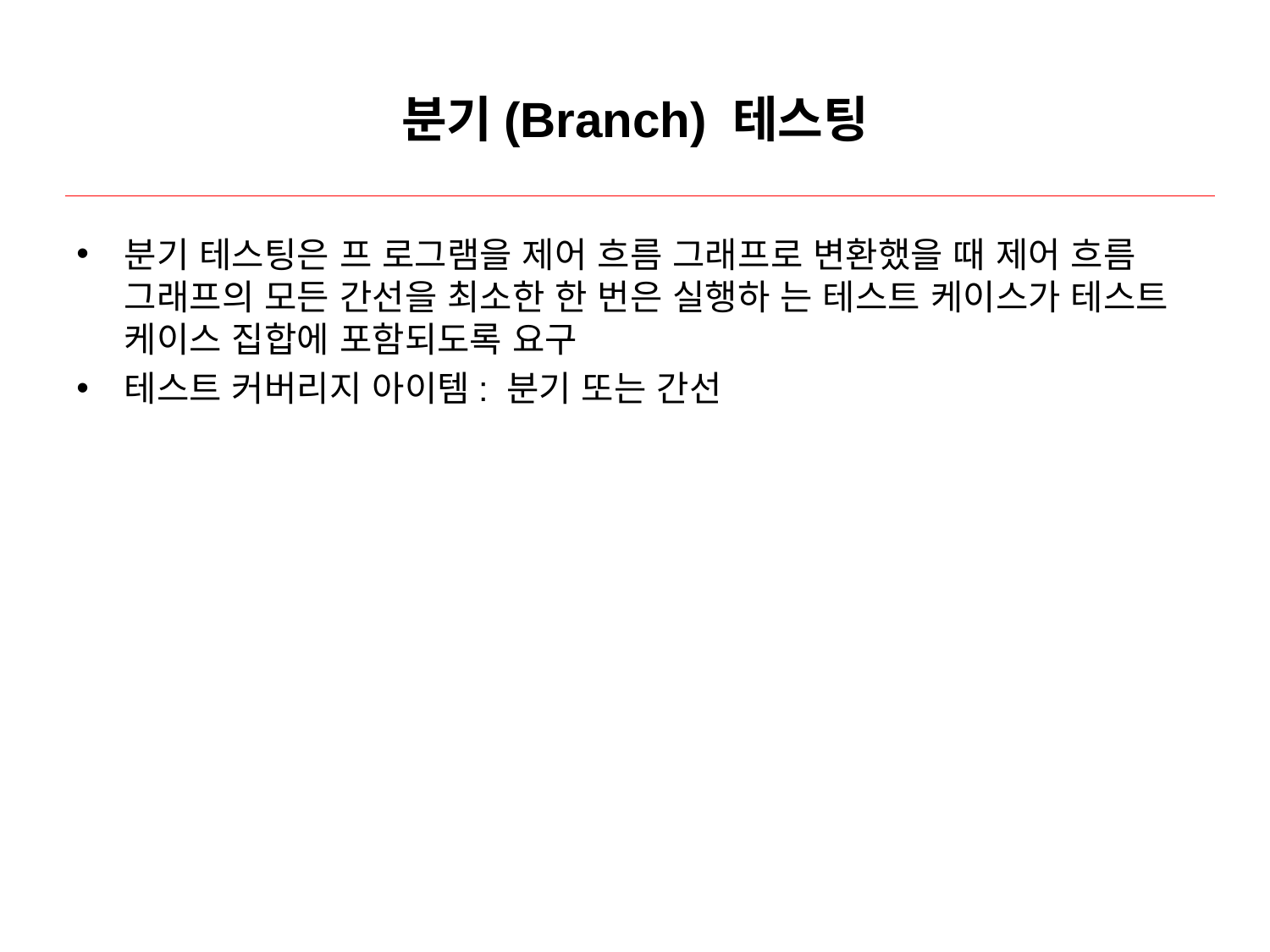

# 분기(Branch) 테스팅
분기 테스팅은 프 로그램을 제어 흐름 그래프로 변환했을 때 제어 흐름 그래프의 모든 간선을 최소한 한 번은 실행하 는 테스트 케이스가 테스트 케이스 집합에 포함되도록 요구
테스트 커버리지 아이템: 분기 또는 간선